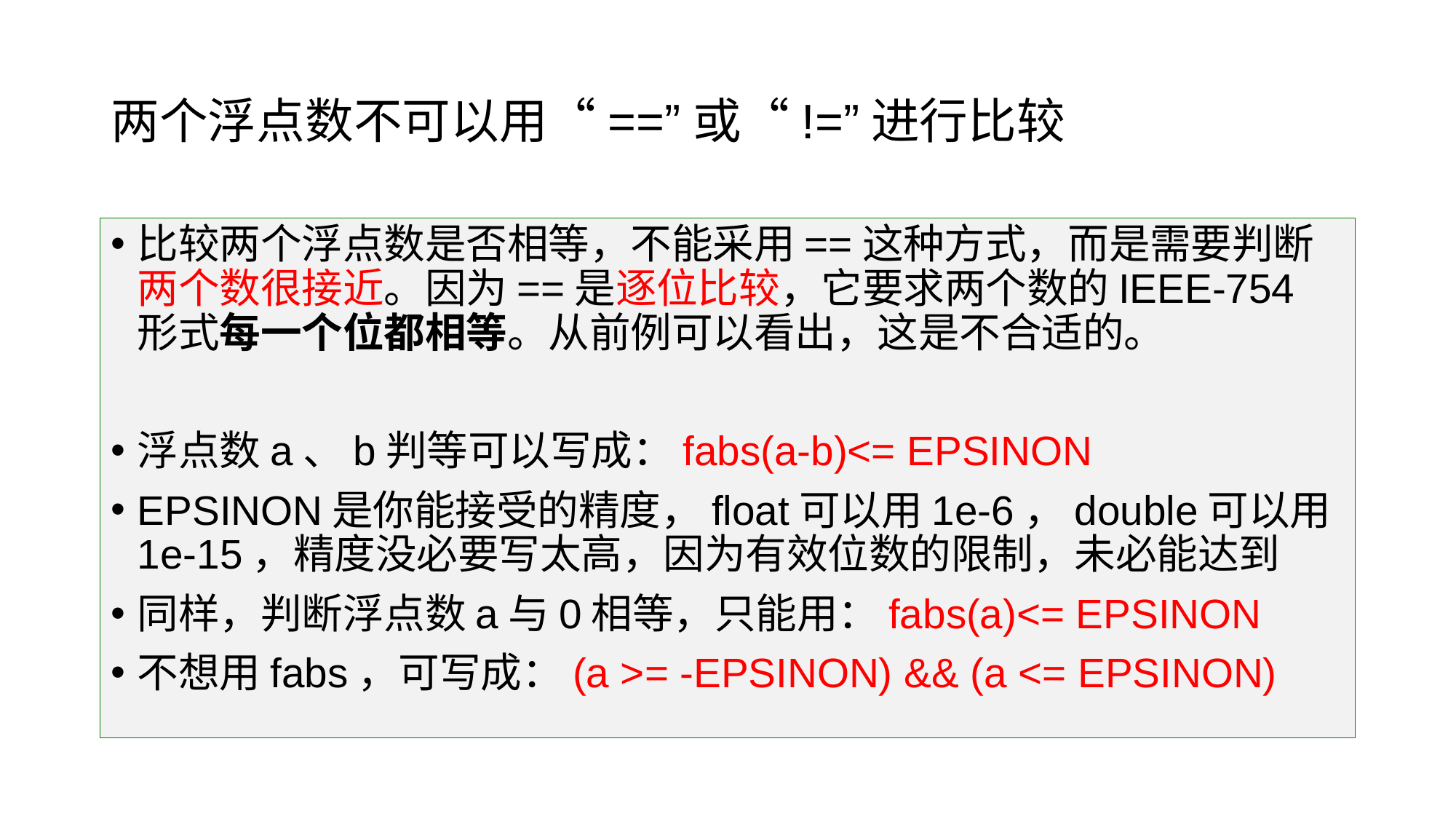

# 两个浮点数不可以用“==”或“!=”进行比较
比较两个浮点数是否相等，不能采用==这种方式，而是需要判断两个数很接近。因为==是逐位比较，它要求两个数的IEEE-754形式每一个位都相等。从前例可以看出，这是不合适的。

浮点数a、b判等可以写成：fabs(a-b)<= EPSINON
EPSINON是你能接受的精度，float可以用1e-6，double可以用1e-15，精度没必要写太高，因为有效位数的限制，未必能达到
同样，判断浮点数a与0相等，只能用：fabs(a)<= EPSINON
不想用fabs，可写成：(a >= -EPSINON) && (a <= EPSINON)